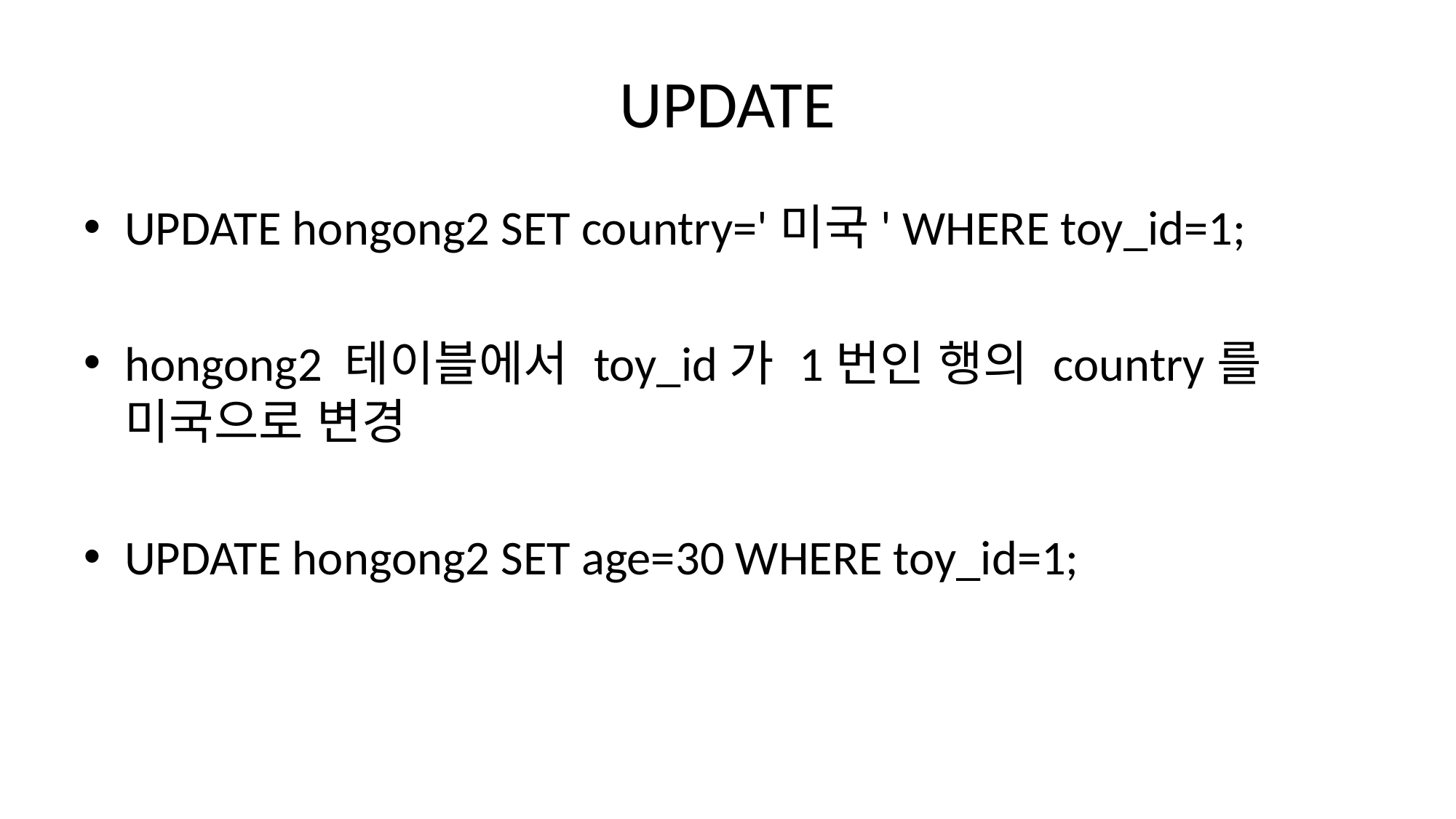

# UPDATE
UPDATE hongong2 SET country='미국' WHERE toy_id=1;

hongong2 테이블에서 toy_id가 1번인 행의 country를 미국으로 변경

UPDATE hongong2 SET age=30 WHERE toy_id=1;